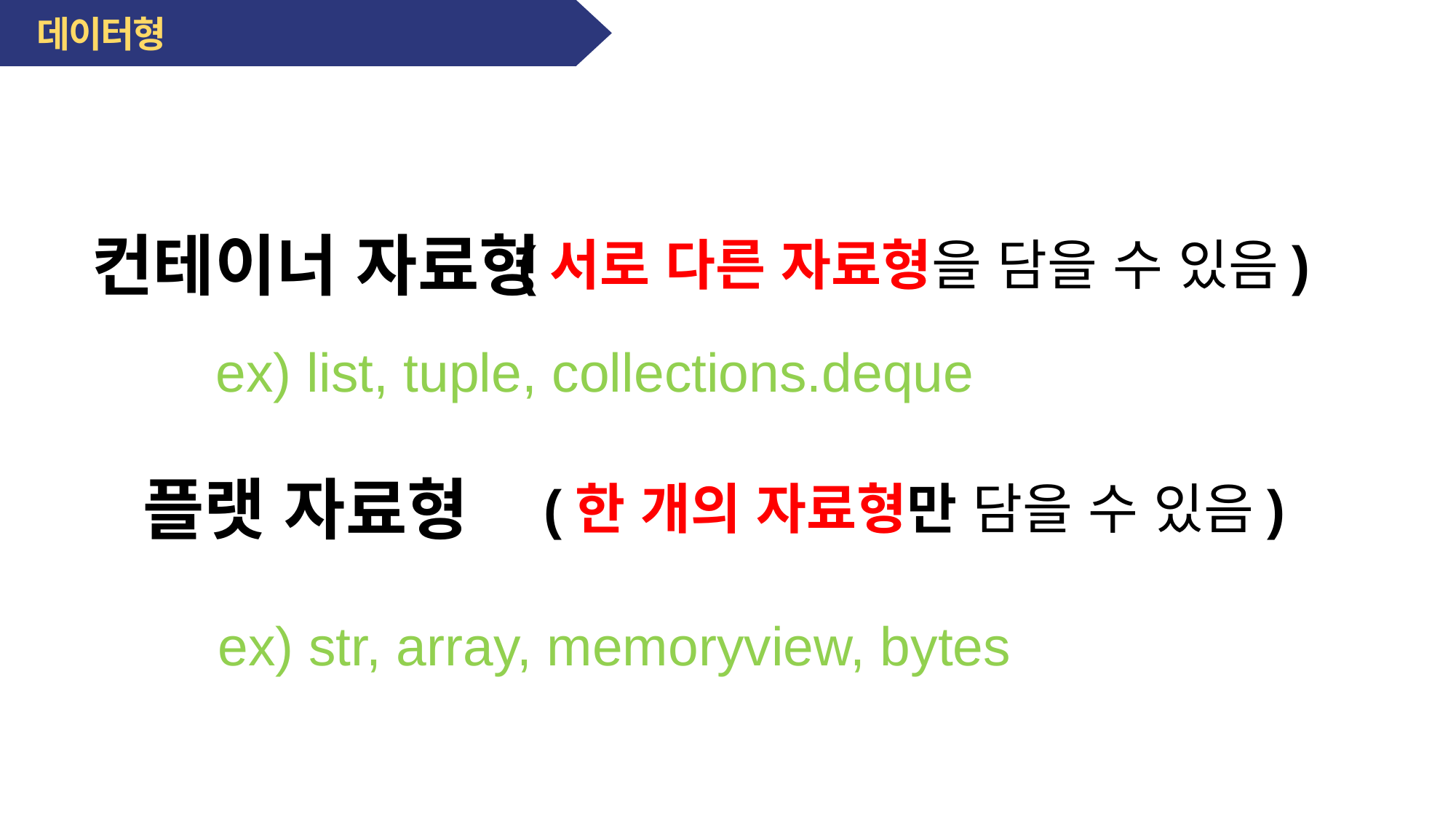

데이터형
컨테이너 자료형
(서로 다른 자료형을 담을 수 있음)
ex) list, tuple, collections.deque
플랫 자료형
(한 개의 자료형만 담을 수 있음)
ex) str, array, memoryview, bytes